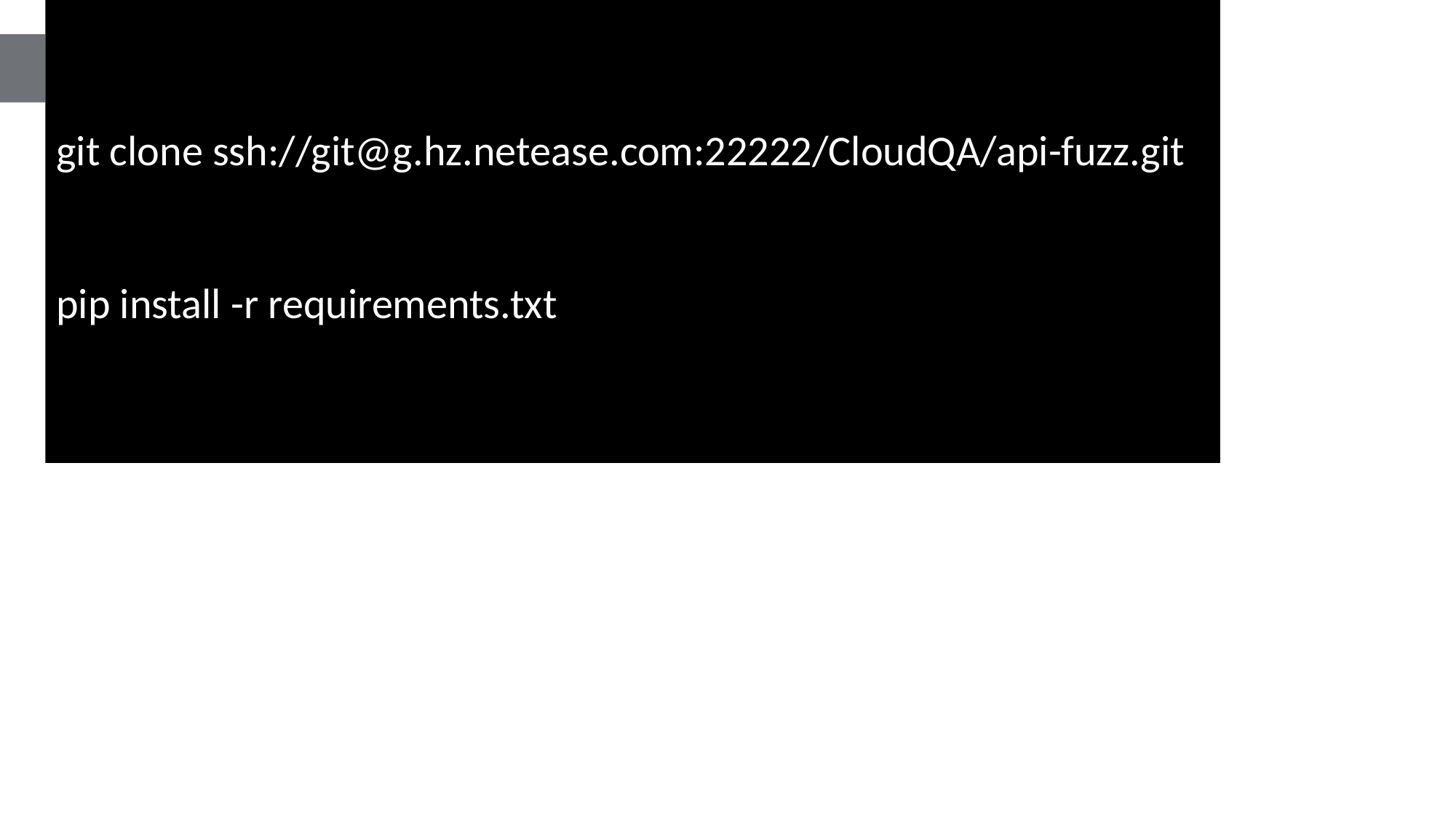

# 安装
git clone ssh://git@g.hz.netease.com:22222/CloudQA/api-fuzz.git

pip install -r requirements.txt